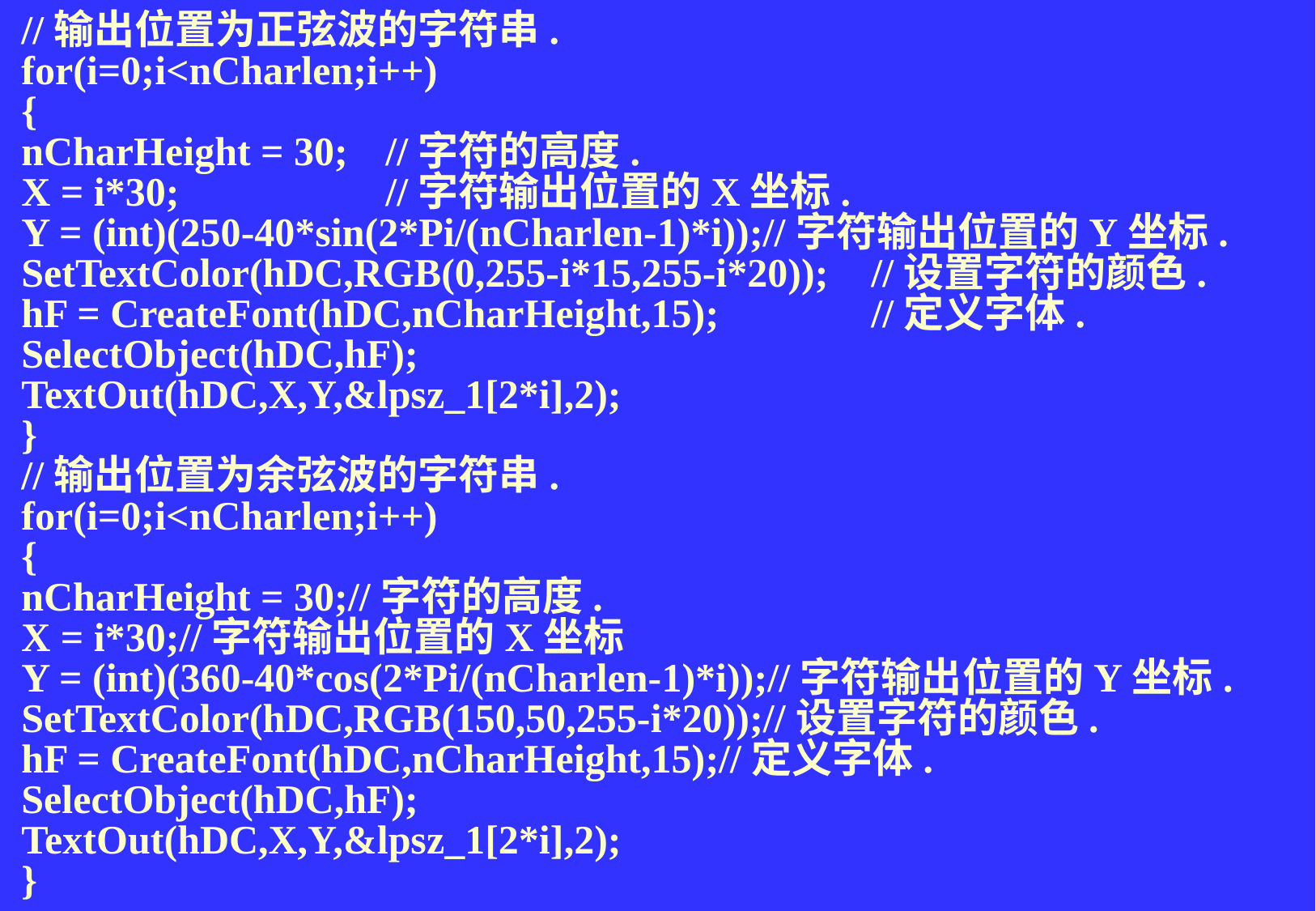

//输出位置为正弦波的字符串.
for(i=0;i<nCharlen;i++)
{
nCharHeight = 30;	//字符的高度.
X = i*30;		//字符输出位置的X坐标.
Y = (int)(250-40*sin(2*Pi/(nCharlen-1)*i));//字符输出位置的Y坐标.
SetTextColor(hDC,RGB(0,255-i*15,255-i*20));	//设置字符的颜色.
hF = CreateFont(hDC,nCharHeight,15);		//定义字体.
SelectObject(hDC,hF);
TextOut(hDC,X,Y,&lpsz_1[2*i],2);
}
//输出位置为余弦波的字符串.
for(i=0;i<nCharlen;i++)
{
nCharHeight = 30;//字符的高度.
X = i*30;//字符输出位置的X坐标
Y = (int)(360-40*cos(2*Pi/(nCharlen-1)*i));//字符输出位置的Y坐标.
SetTextColor(hDC,RGB(150,50,255-i*20));//设置字符的颜色.
hF = CreateFont(hDC,nCharHeight,15);//定义字体.
SelectObject(hDC,hF);
TextOut(hDC,X,Y,&lpsz_1[2*i],2);
}
46